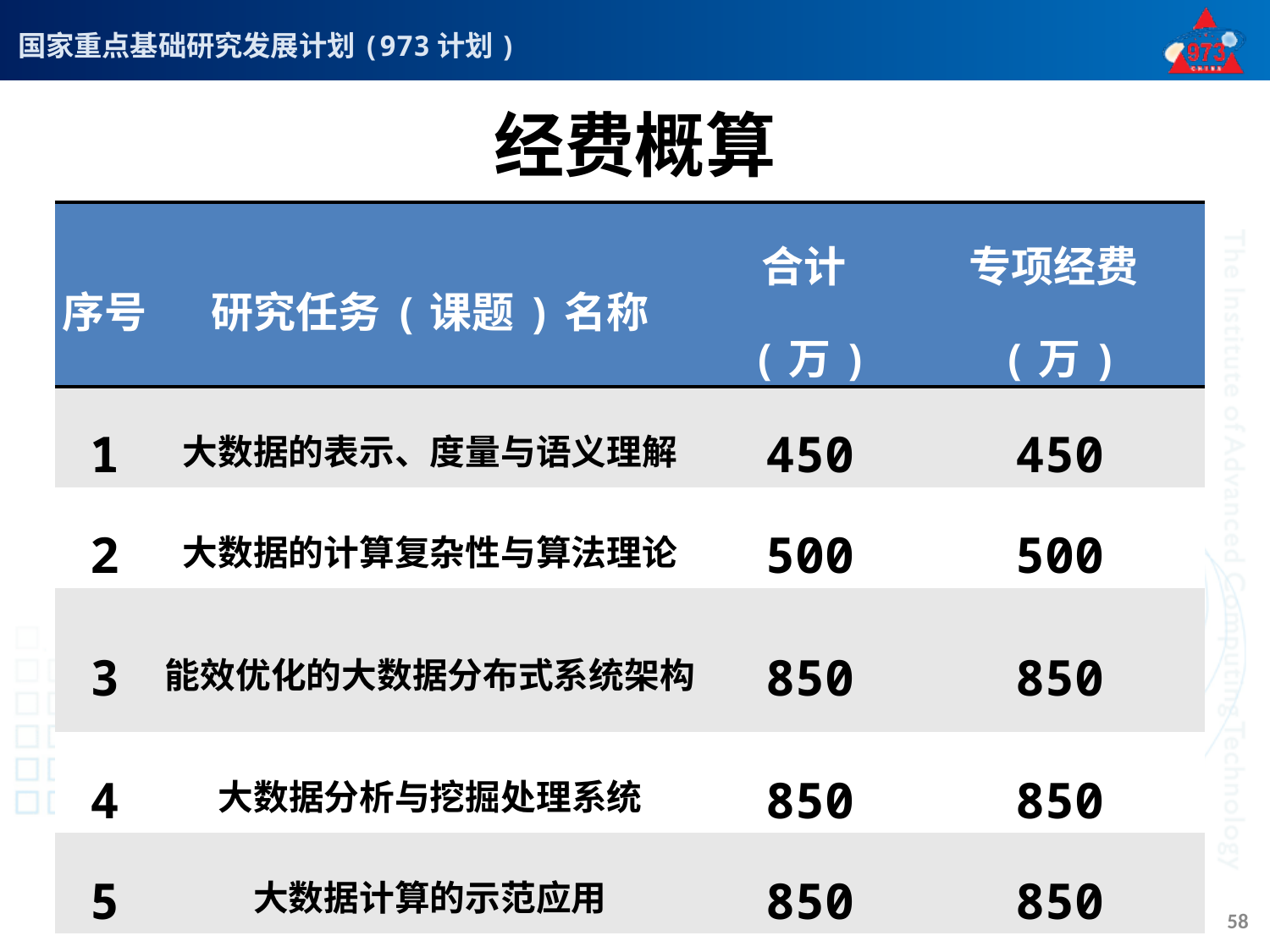

# 经费概算
| 序号 | 研究任务(课题)名称 | 合计(万) | 专项经费(万) |
| --- | --- | --- | --- |
| 1 | 大数据的表示、度量与语义理解 | 450 | 450 |
| 2 | 大数据的计算复杂性与算法理论 | 500 | 500 |
| 3 | 能效优化的大数据分布式系统架构 | 850 | 850 |
| 4 | 大数据分析与挖掘处理系统 | 850 | 850 |
| 5 | 大数据计算的示范应用 | 850 | 850 |
| 累计 |  | 3,500 | 3,500 |

58